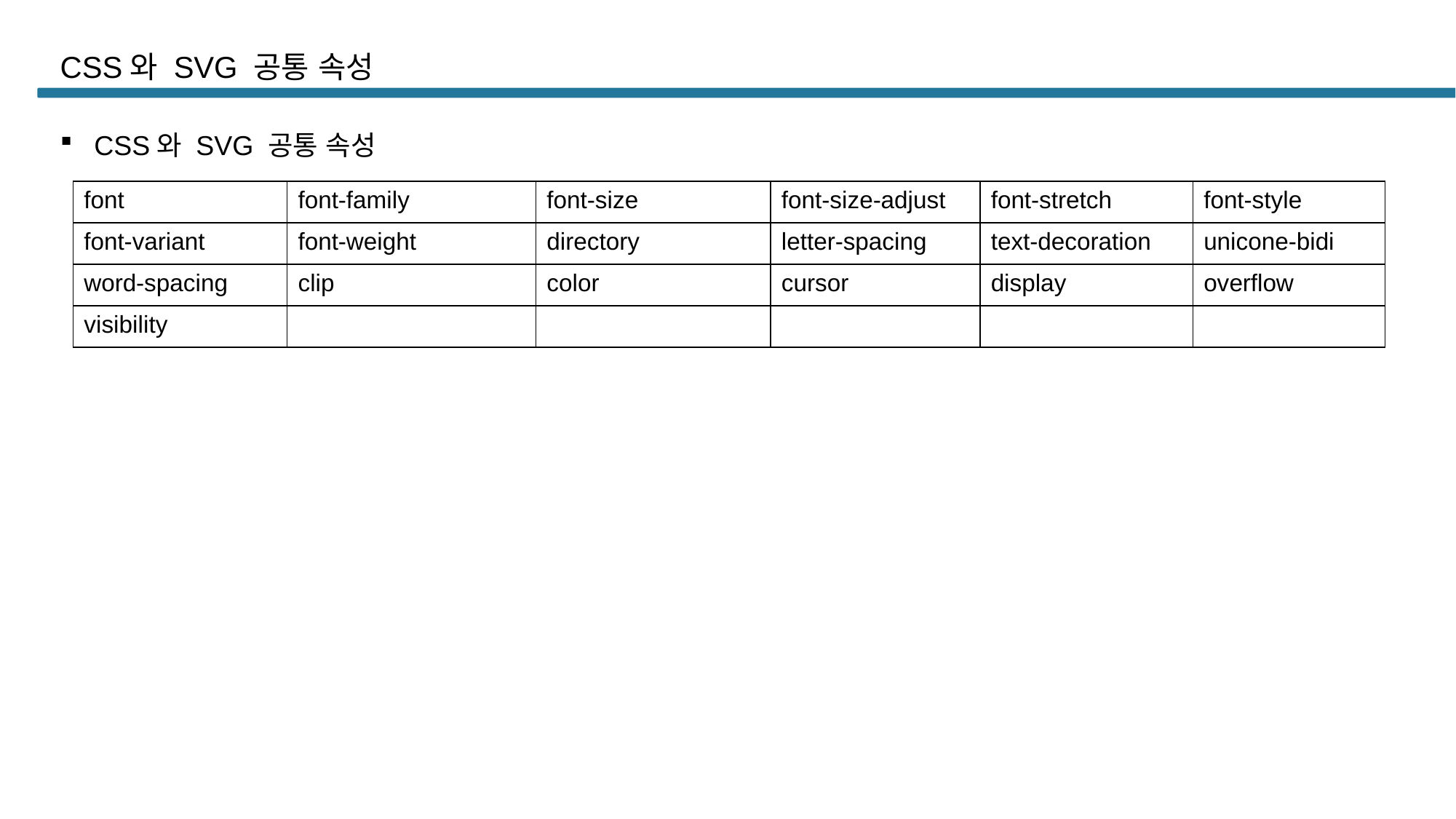

# CSS와 SVG 공통 속성
CSS와 SVG 공통 속성
| font | font-family | font-size | font-size-adjust | font-stretch | font-style |
| --- | --- | --- | --- | --- | --- |
| font-variant | font-weight | directory | letter-spacing | text-decoration | unicone-bidi |
| word-spacing | clip | color | cursor | display | overflow |
| visibility |  |  |  |  |  |